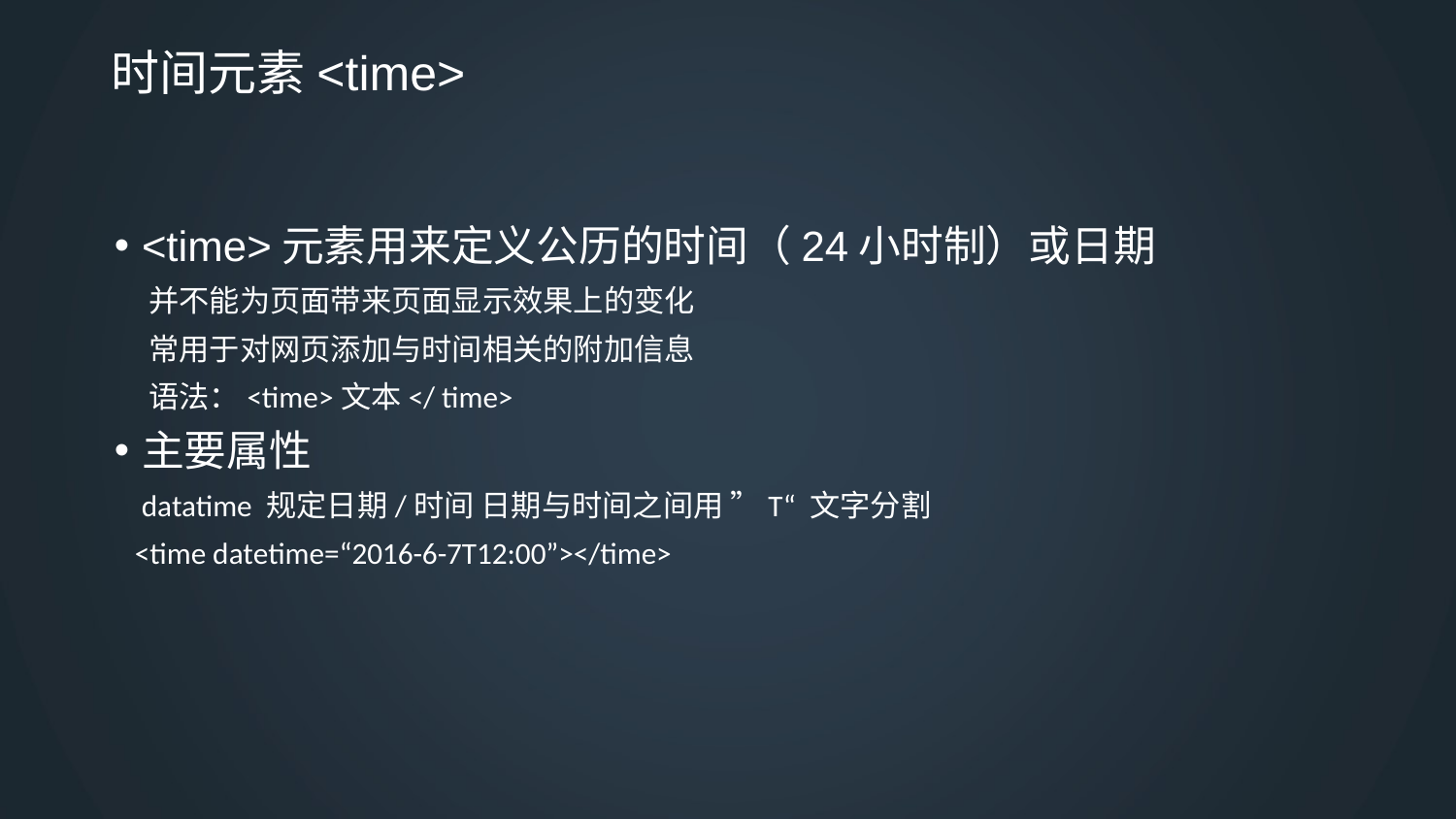

# 时间元素<time>
<time>元素用来定义公历的时间（24小时制）或日期
    并不能为页面带来页面显示效果上的变化
    常用于对网页添加与时间相关的附加信息
    语法：<time>文本</ time>
主要属性
    datatime 规定日期/时间 日期与时间之间用 ”T“ 文字分割
   <time datetime=“2016-6-7T12:00”></time>